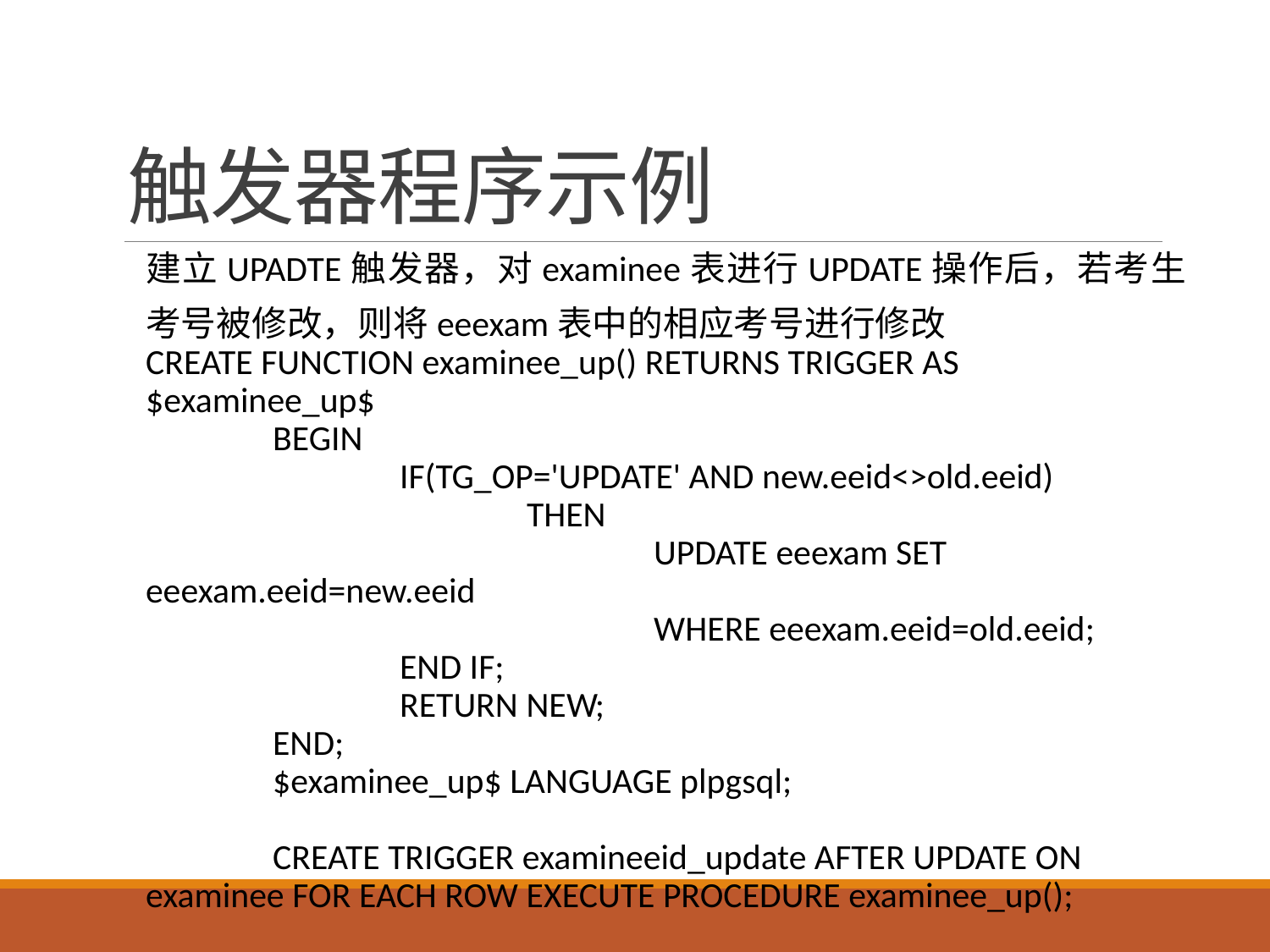

# 触发器程序示例
建立UPADTE触发器，对examinee表进行UPDATE操作后，若考生考号被修改，则将eeexam表中的相应考号进行修改
CREATE FUNCTION examinee_up() RETURNS TRIGGER AS $examinee_up$
	BEGIN
		IF(TG_OP='UPDATE' AND new.eeid<>old.eeid)
			THEN
				UPDATE eeexam SET eeexam.eeid=new.eeid
				WHERE eeexam.eeid=old.eeid;
		END IF;
		RETURN NEW;
	END;
	$examinee_up$ LANGUAGE plpgsql;

	CREATE TRIGGER examineeid_update AFTER UPDATE ON examinee FOR EACH ROW EXECUTE PROCEDURE examinee_up();